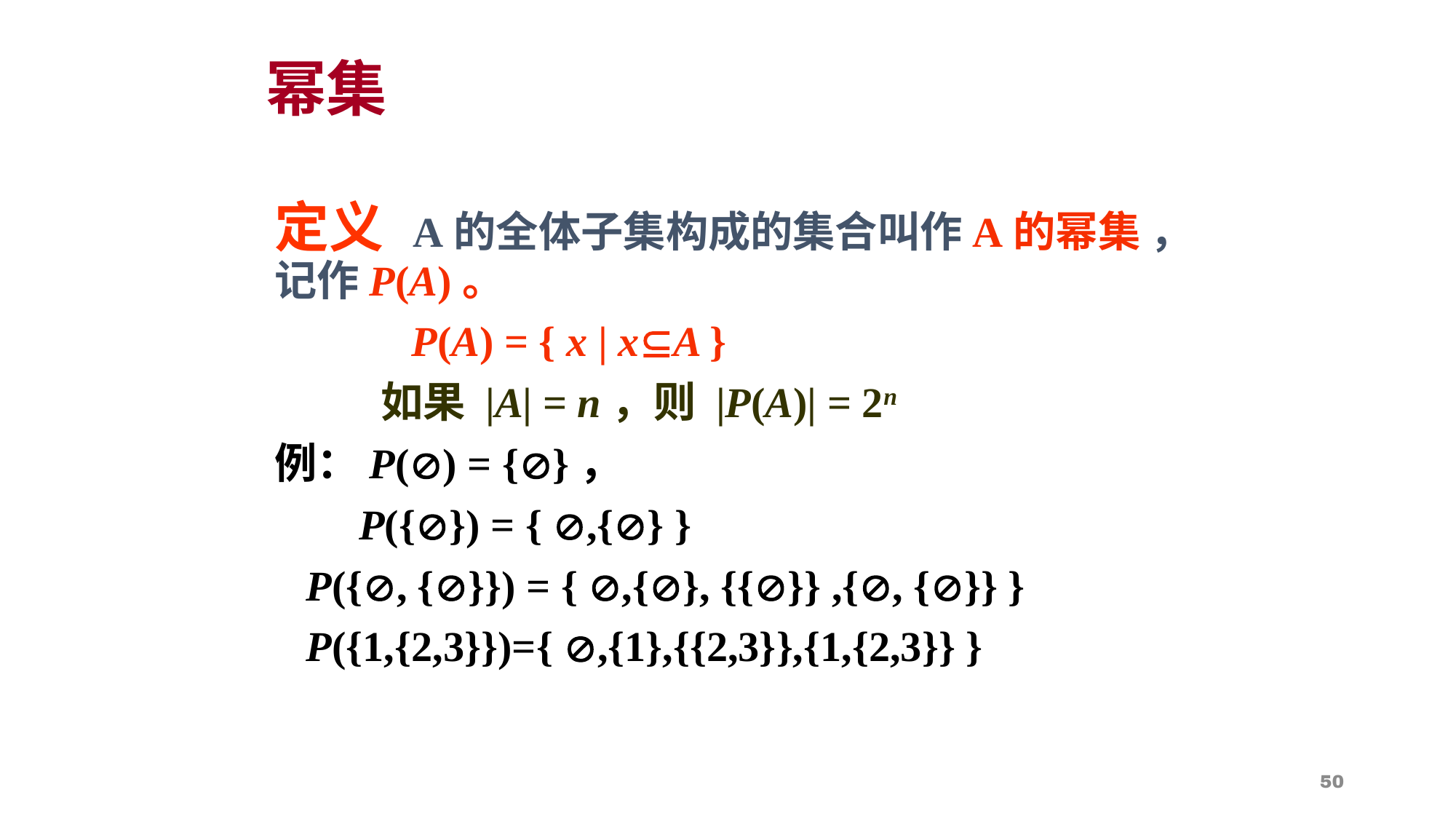

# 幂集
定义  A的全体子集构成的集合叫作A的幂集 ，记作P(A)。
             P(A) = { x | x⊆A }
          如果 |A| = n，则 |P(A)| = 2n
例：P(∅) = {∅}，
        P({∅}) = { ∅,{∅} }
   P({∅, {∅}}) = { ∅,{∅}, {{∅}} ,{∅, {∅}} }
   P({1,{2,3}})={ ∅,{1},{{2,3}},{1,{2,3}} }
50